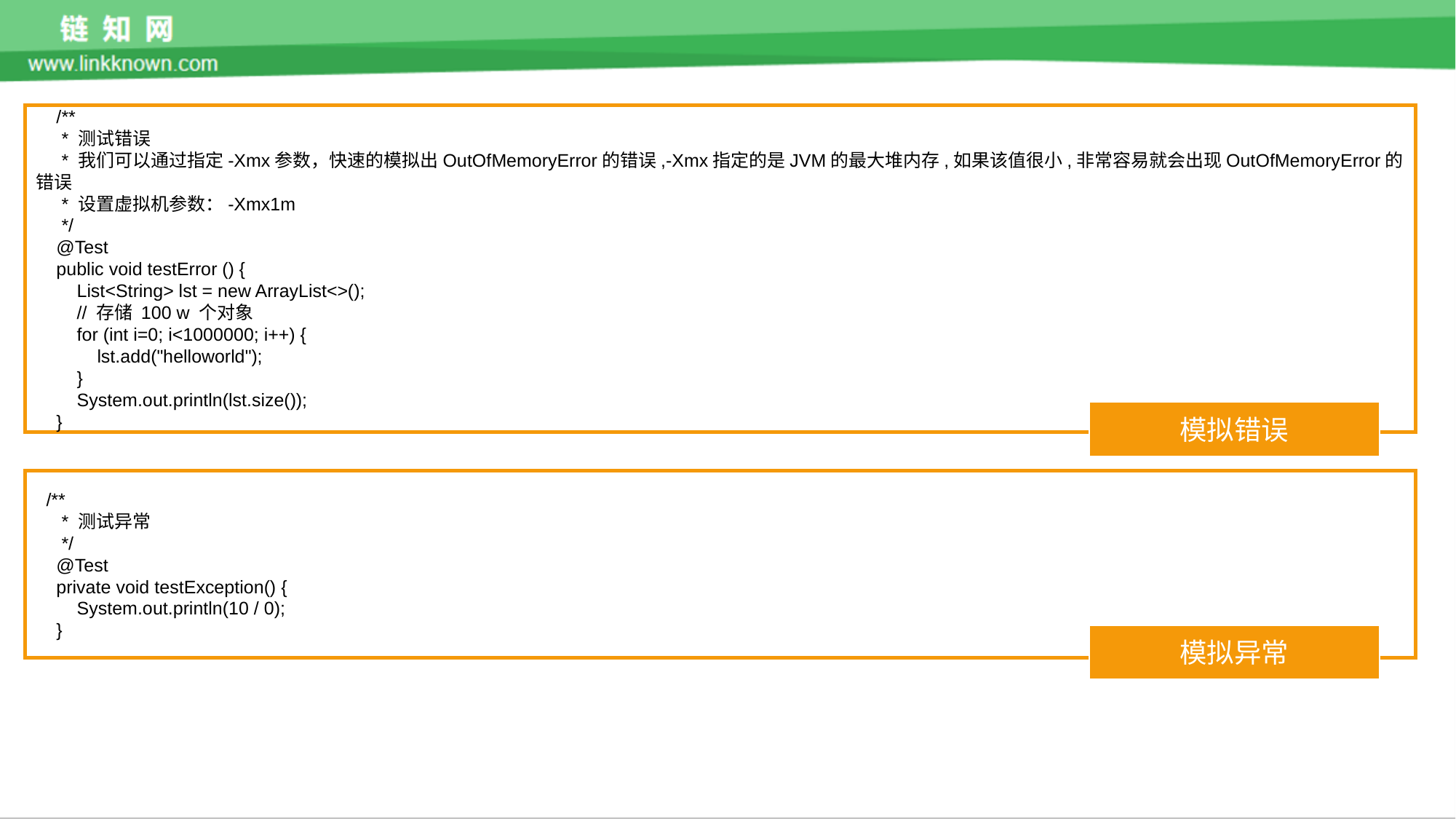

/**
     * 测试错误
     * 我们可以通过指定-Xmx参数，快速的模拟出OutOfMemoryError的错误,-Xmx指定的是JVM的最大堆内存,如果该值很小,非常容易就会出现OutOfMemoryError的错误
     * 设置虚拟机参数：-Xmx1m
     */
    @Test
    public void testError () {
        List<String> lst = new ArrayList<>();
        // 存储 100 w 个对象
        for (int i=0; i<1000000; i++) {
            lst.add("helloworld");
        }
        System.out.println(lst.size());
    }
模拟错误
  /**
     * 测试异常
     */
    @Test
    private void testException() {
        System.out.println(10 / 0);
    }
模拟异常